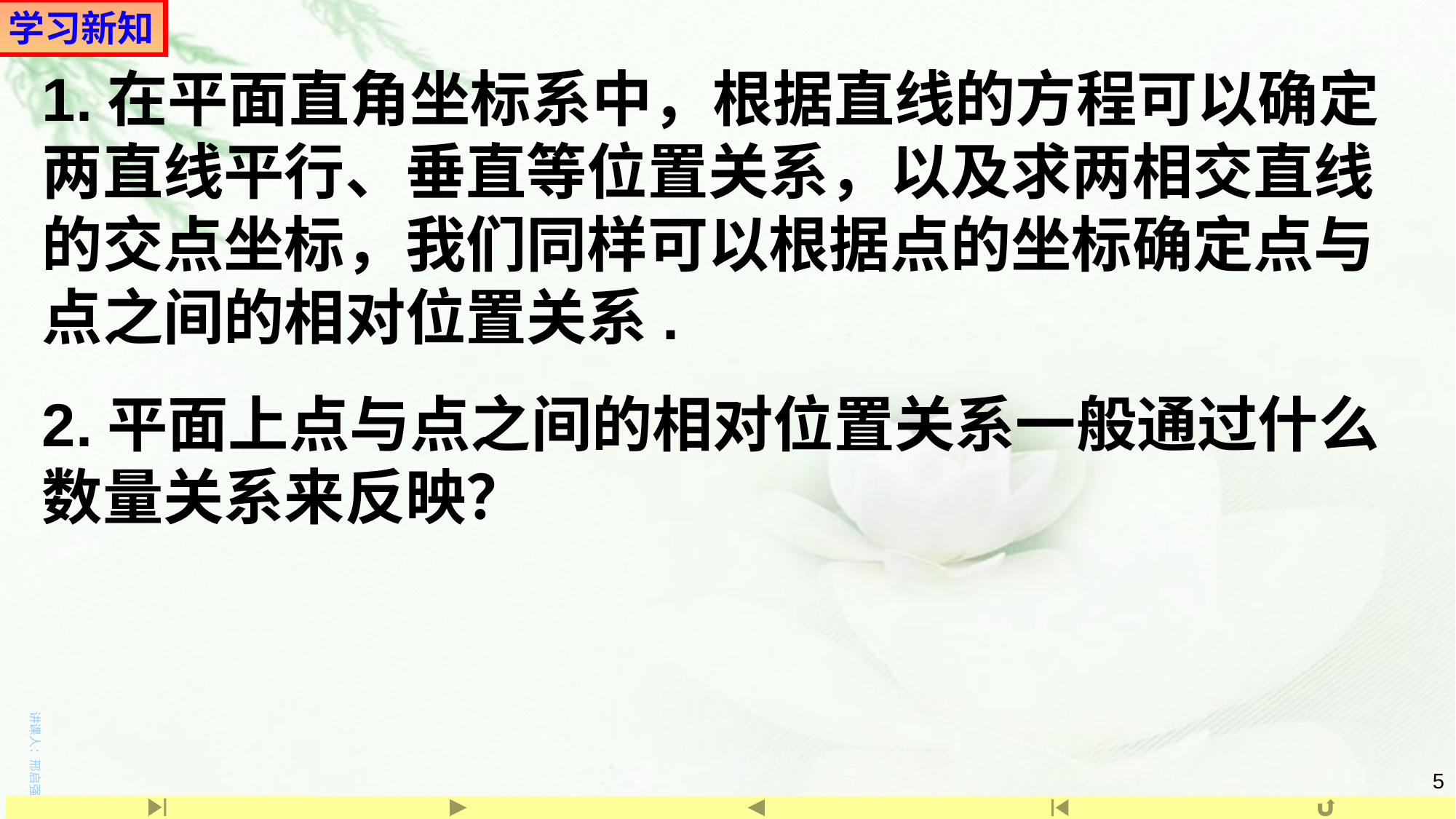

学习新知
1.在平面直角坐标系中，根据直线的方程可以确定两直线平行、垂直等位置关系，以及求两相交直线的交点坐标，我们同样可以根据点的坐标确定点与点之间的相对位置关系.
2.平面上点与点之间的相对位置关系一般通过什么数量关系来反映？